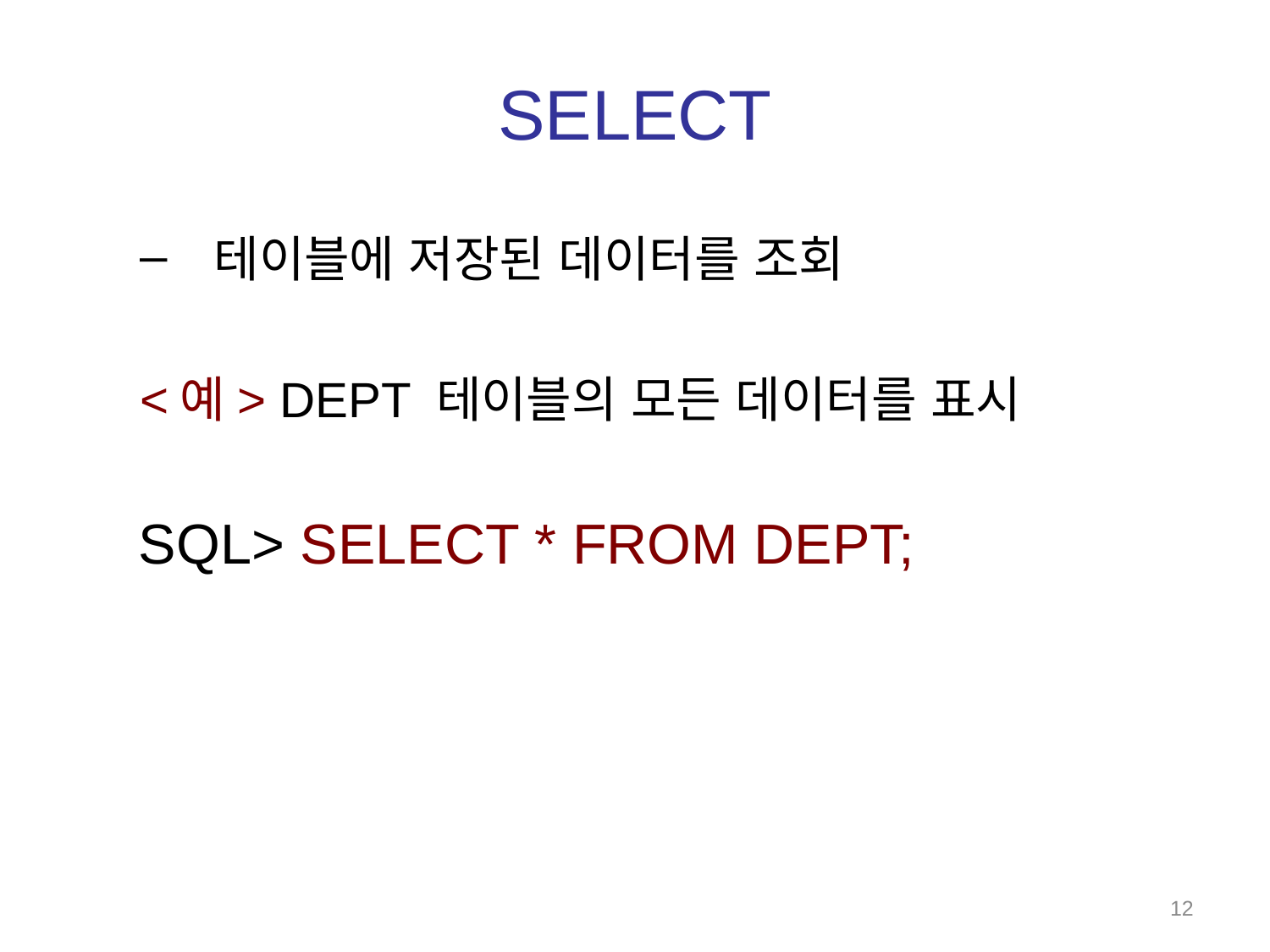

# SELECT
테이블에 저장된 데이터를 조회

<예> DEPT 테이블의 모든 데이터를 표시

    SQL> SELECT * FROM DEPT;

12